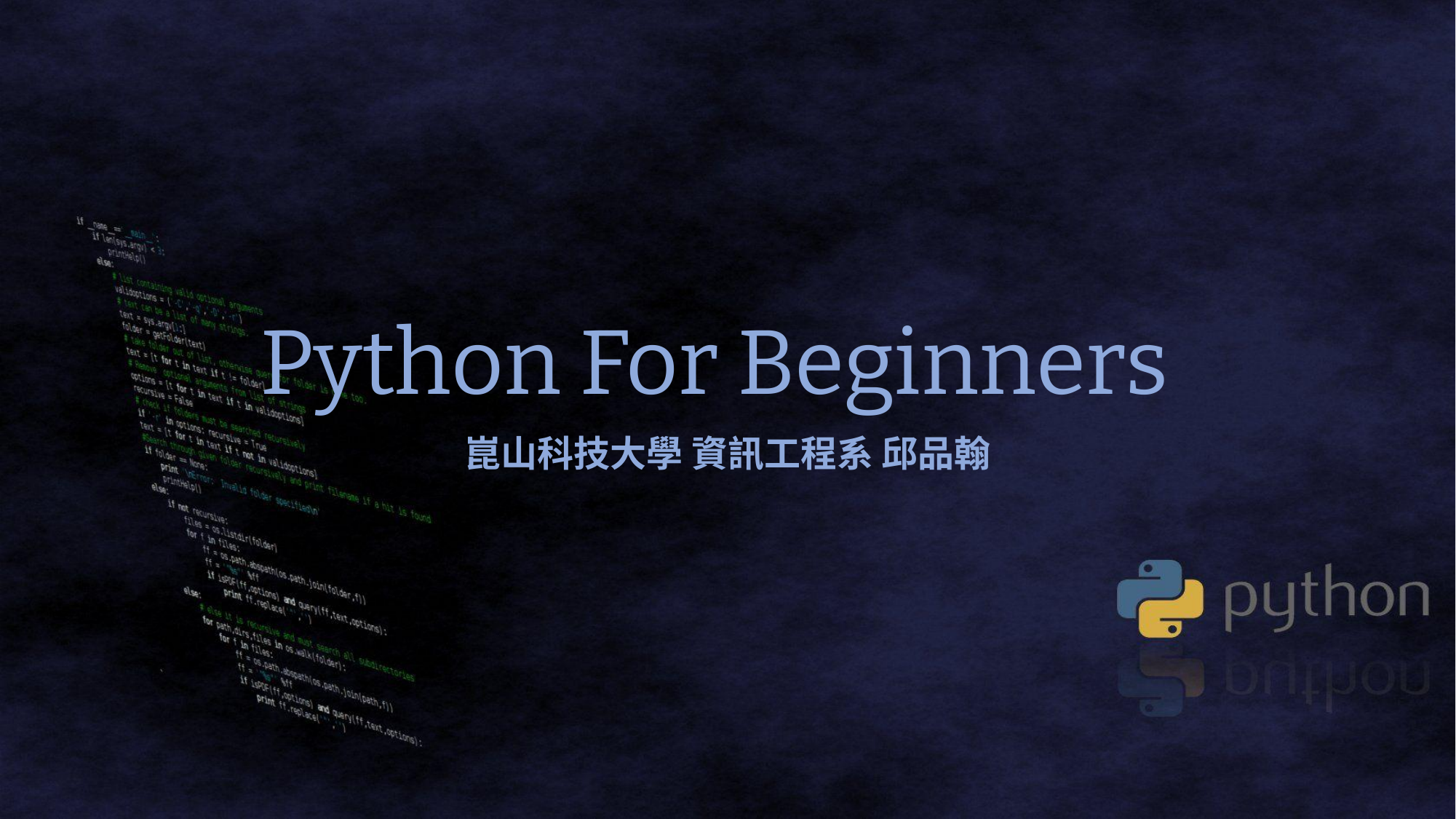

# Python For Beginners
崑山科技大學 資訊工程系 邱品翰